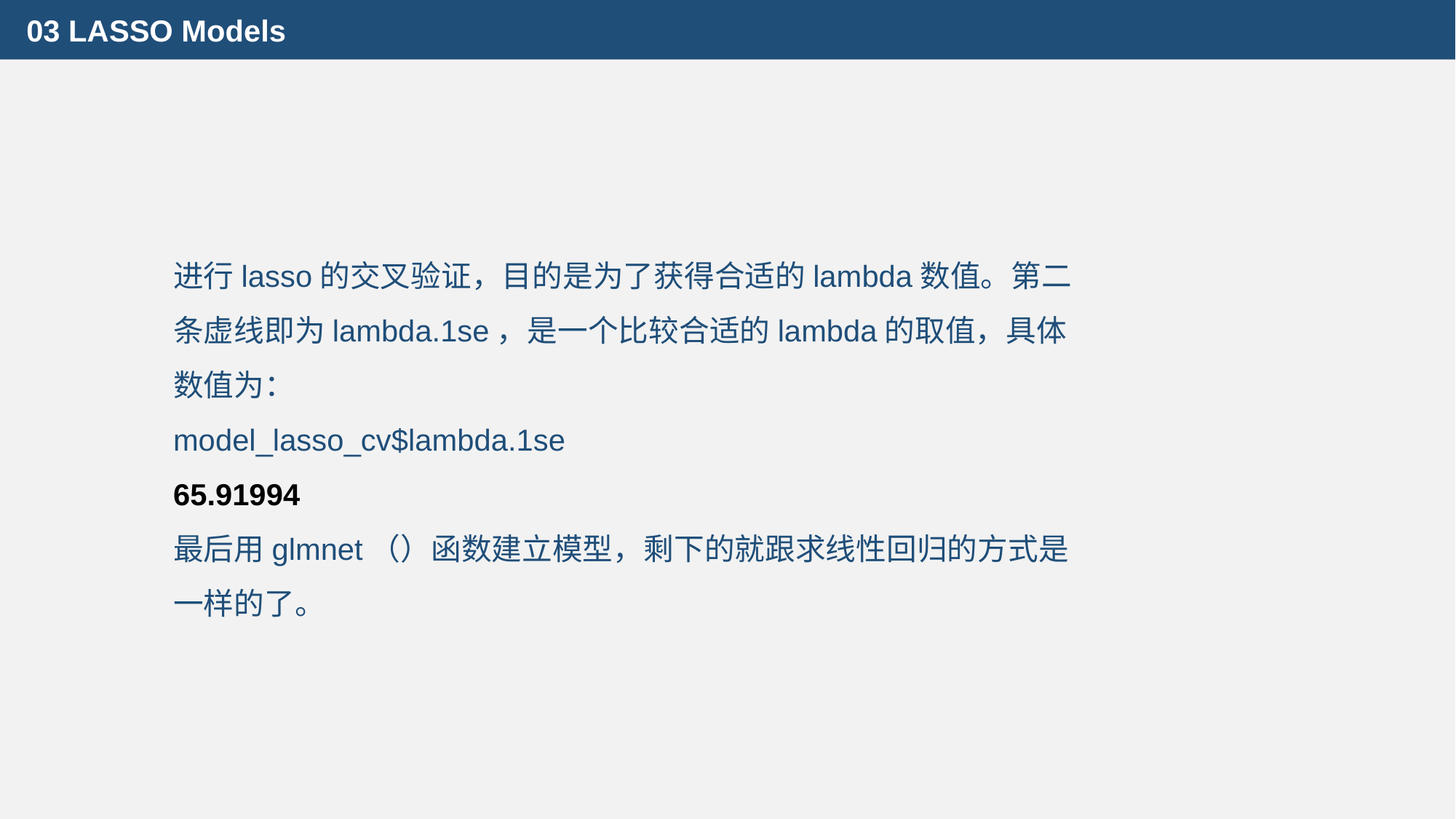

03 LASSO Models
进行lasso的交叉验证，目的是为了获得合适的lambda数值。第二条虚线即为lambda.1se，是一个比较合适的lambda的取值，具体数值为：
model_lasso_cv$lambda.1se
65.91994
最后用glmnet（）函数建立模型，剩下的就跟求线性回归的方式是一样的了。